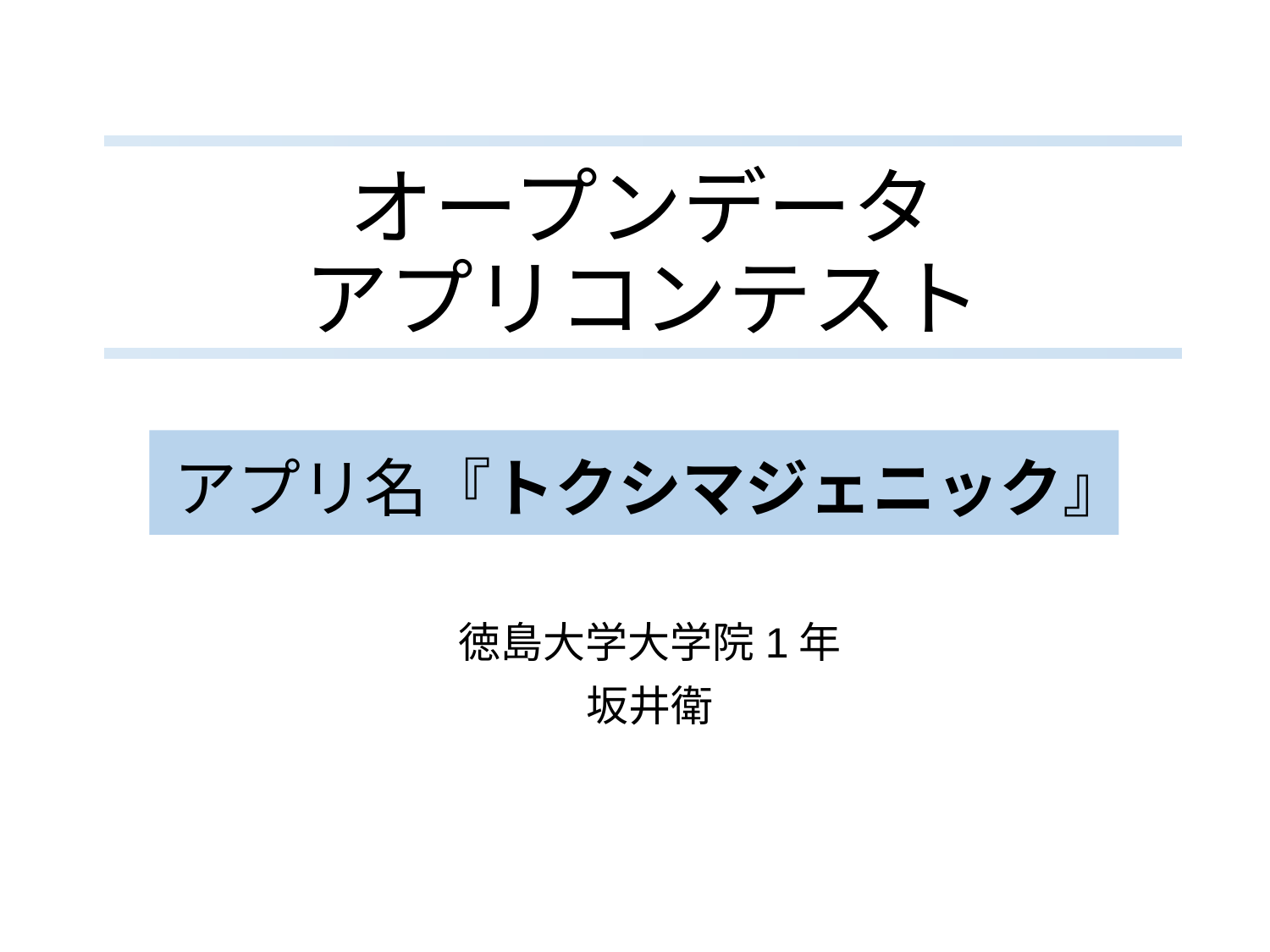

# オープンデータ アプリコンテスト

アプリ名『トクシマジェニック』

徳島大学大学院1年
坂井衛